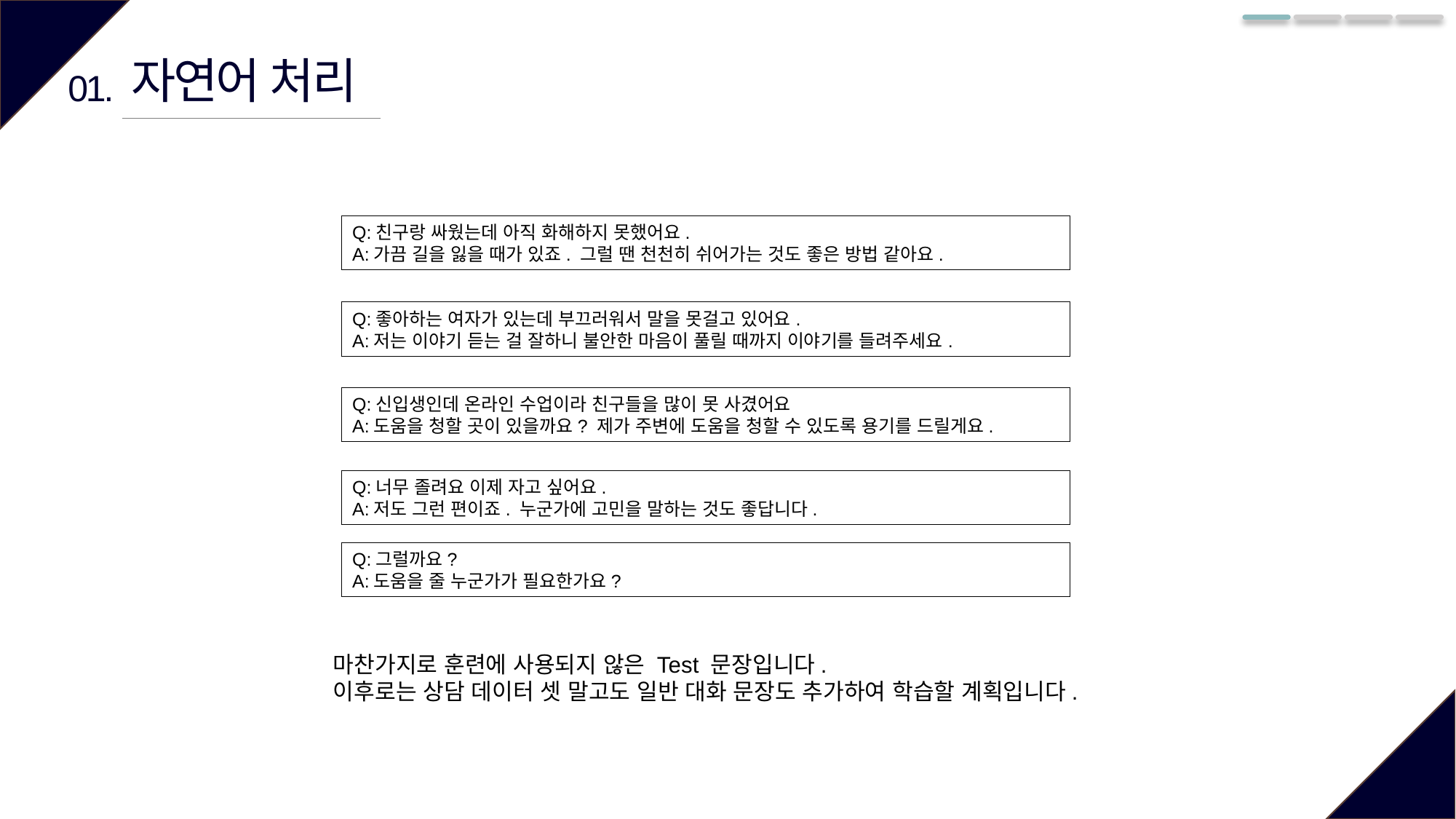

자연어 처리
01.
Q:친구랑 싸웠는데 아직 화해하지 못했어요.
A:가끔 길을 잃을 때가 있죠. 그럴 땐 천천히 쉬어가는 것도 좋은 방법 같아요.
Q:좋아하는 여자가 있는데 부끄러워서 말을 못걸고 있어요.
A:저는 이야기 듣는 걸 잘하니 불안한 마음이 풀릴 때까지 이야기를 들려주세요.
Q:신입생인데 온라인 수업이라 친구들을 많이 못 사겼어요
A:도움을 청할 곳이 있을까요? 제가 주변에 도움을 청할 수 있도록 용기를 드릴게요.
Q:너무 졸려요 이제 자고 싶어요.
A:저도 그런 편이죠. 누군가에 고민을 말하는 것도 좋답니다.
Q:그럴까요?
A:도움을 줄 누군가가 필요한가요?
마찬가지로 훈련에 사용되지 않은 Test 문장입니다.
이후로는 상담 데이터 셋 말고도 일반 대화 문장도 추가하여 학습할 계획입니다.